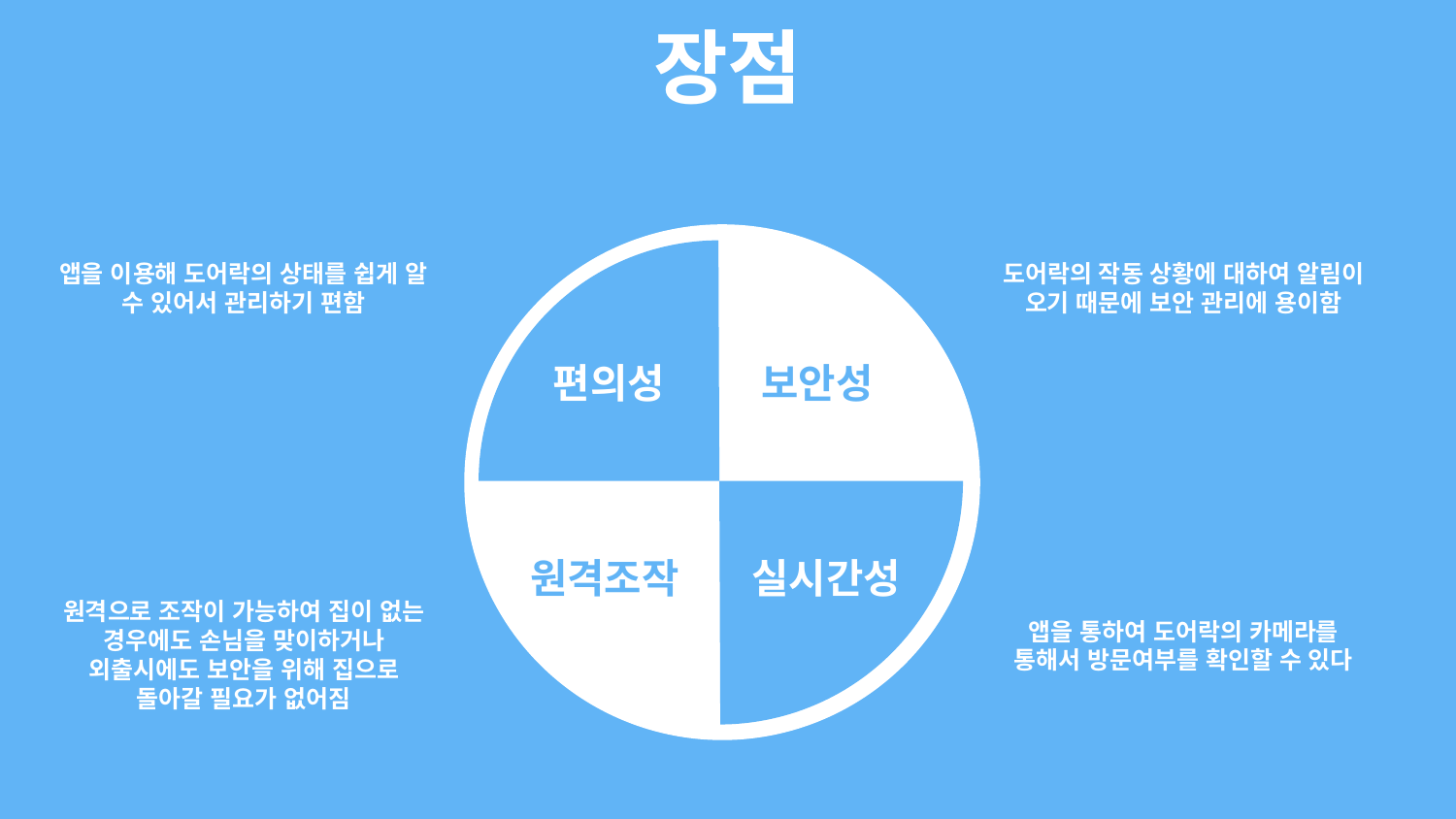

장점

앱을 이용해 도어락의 상태를 쉽게 알 수 있어서 관리하기 편함
도어락의 작동 상황에 대하여 알림이 오기 때문에 보안 관리에 용이함
편의성
보안성
원격조작
실시간성
원격으로 조작이 가능하여 집이 없는 경우에도 손님을 맞이하거나 외출시에도 보안을 위해 집으로 돌아갈 필요가 없어짐
앱을 통하여 도어락의 카메라를 통해서 방문여부를 확인할 수 있다